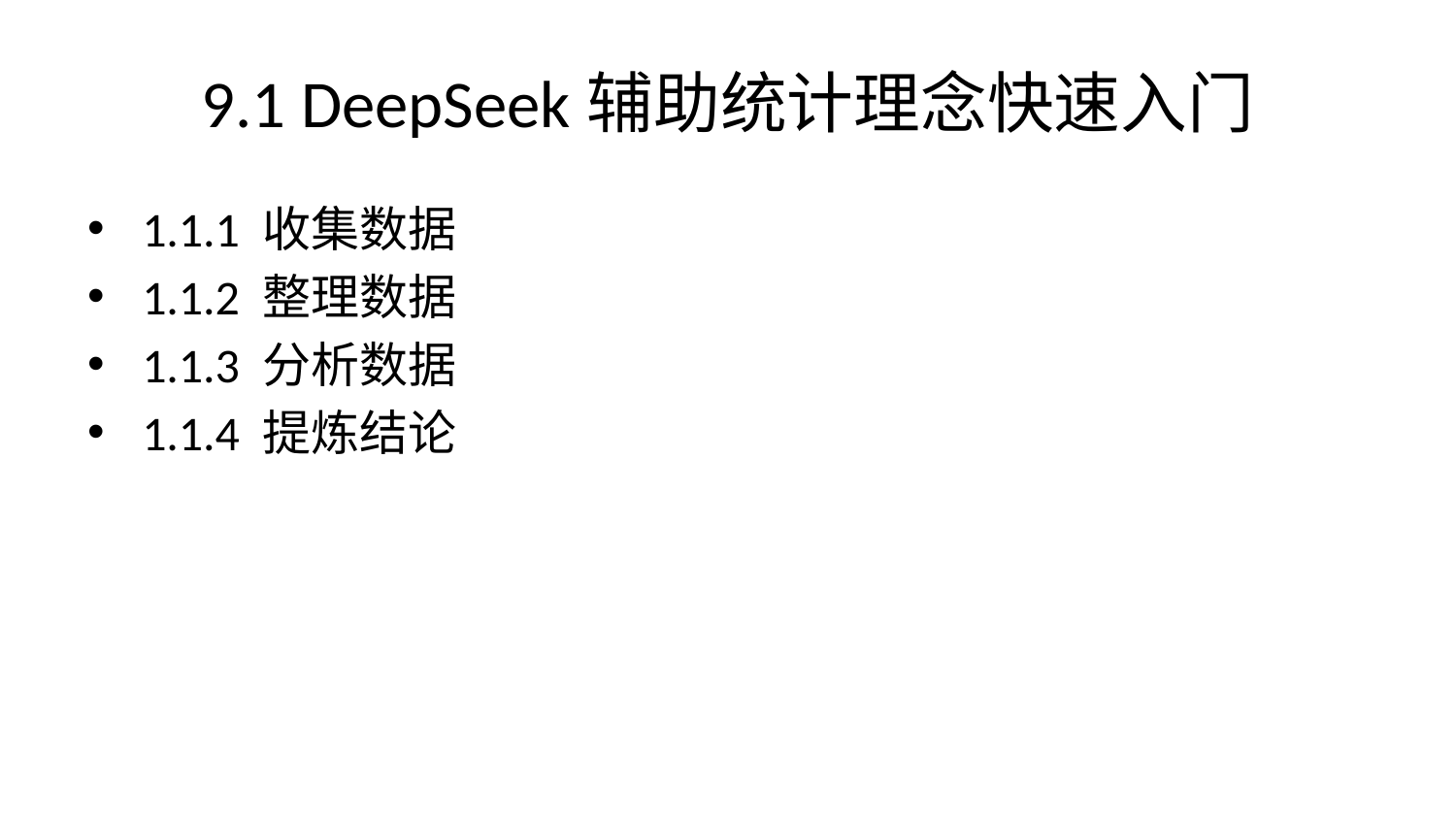

# 9.1 DeepSeek辅助统计理念快速入门
1.1.1 收集数据
1.1.2 整理数据
1.1.3 分析数据
1.1.4 提炼结论